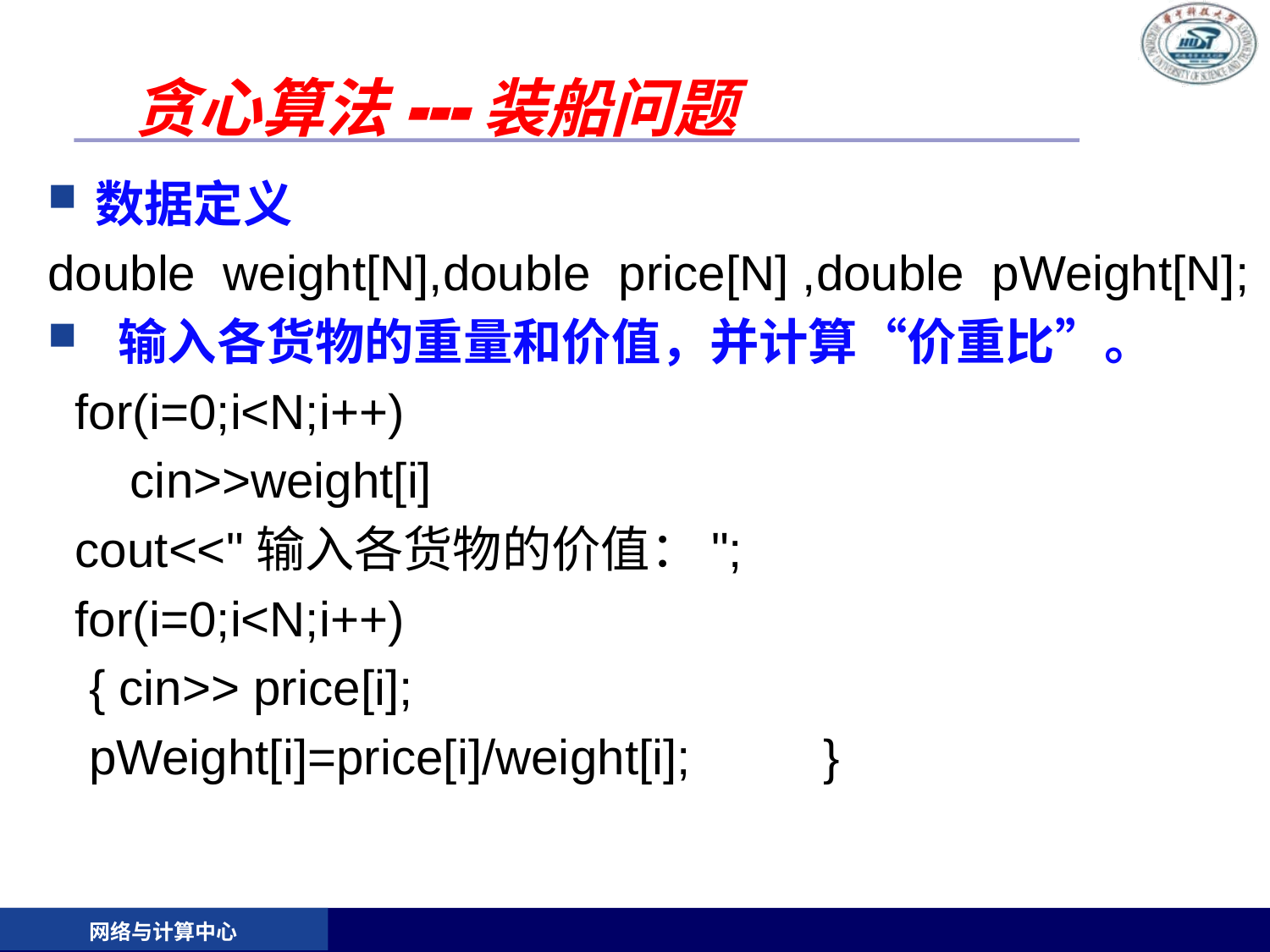

# 贪心算法---装船问题
数据定义
double  weight[N],double  price[N] ,double  pWeight[N];
 输入各货物的重量和价值，并计算“价重比”。
  for(i=0;i<N;i++)
      cin>>weight[i]
  cout<<"输入各货物的价值：";
  for(i=0;i<N;i++)
   { cin>> price[i];
   pWeight[i]=price[i]/weight[i]; 	 }

网络与计算中心